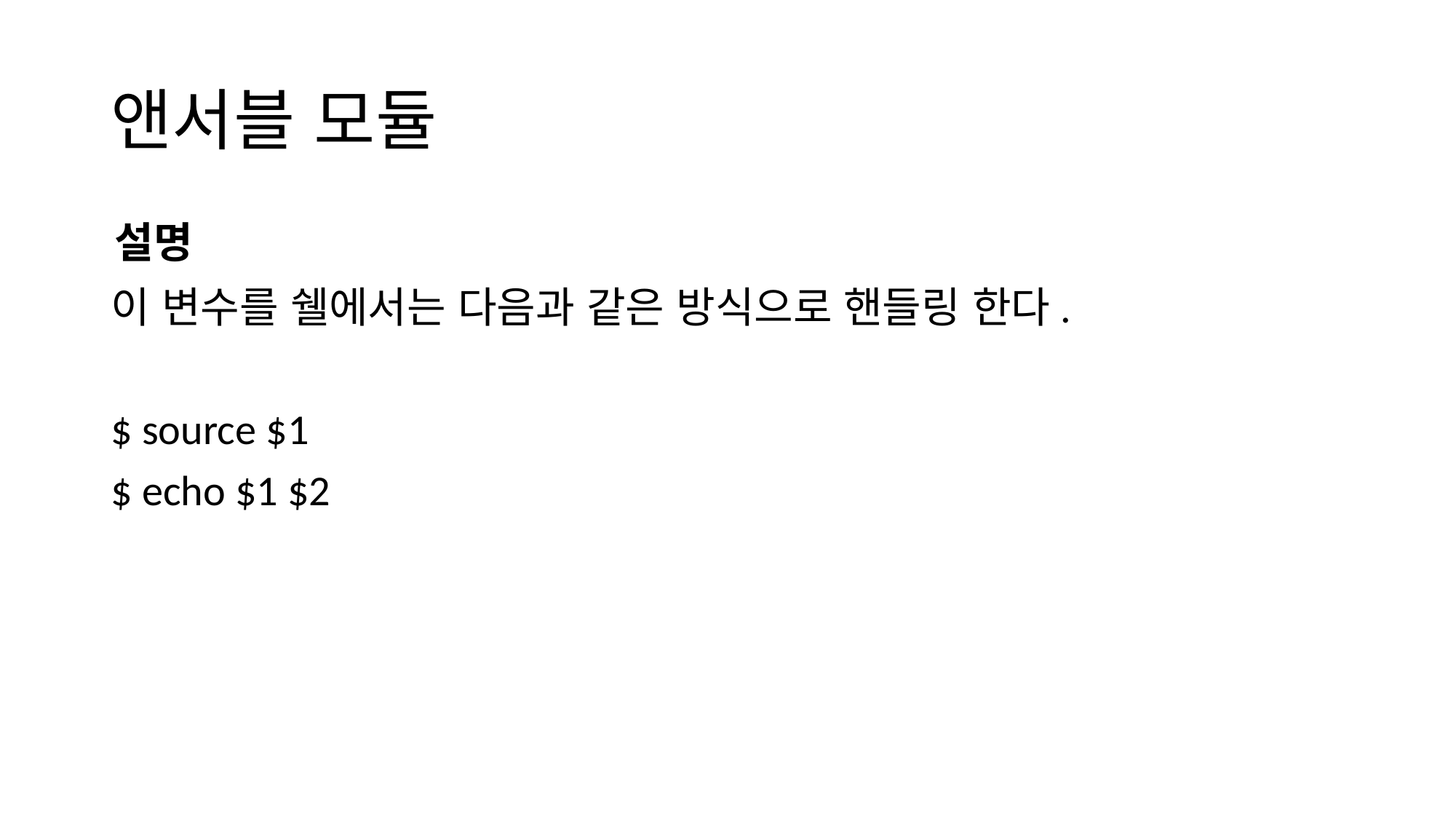

# 앤서블 모듈
설명
이 변수를 쉘에서는 다음과 같은 방식으로 핸들링 한다.

$ source $1
$ echo $1 $2